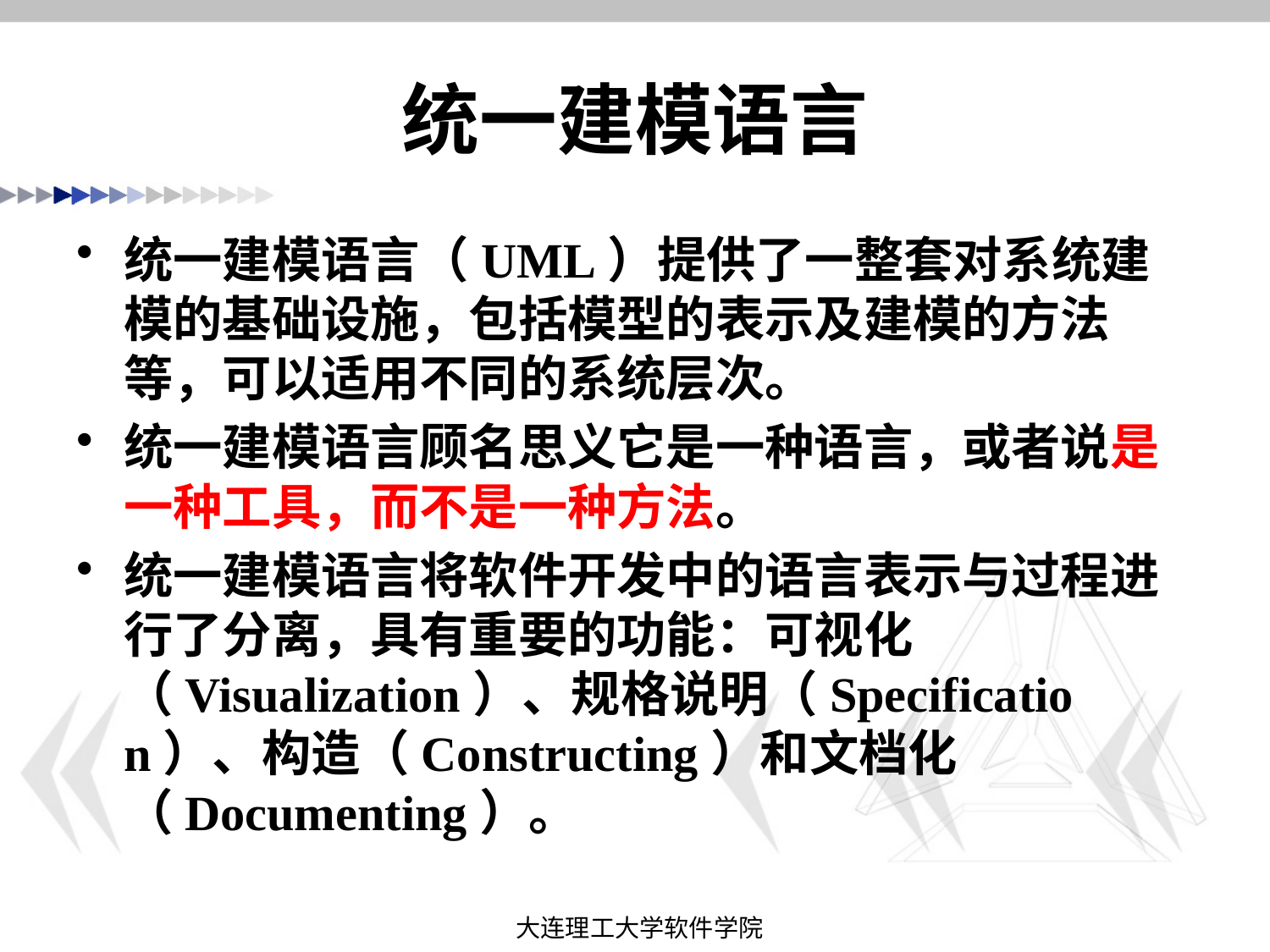

# 统一建模语言
统一建模语言（UML）提供了一整套对系统建模的基础设施，包括模型的表示及建模的方法等，可以适用不同的系统层次。
统一建模语言顾名思义它是一种语言，或者说是一种工具，而不是一种方法。
统一建模语言将软件开发中的语言表示与过程进行了分离，具有重要的功能：可视化（Visualization）、规格说明（Specification）、构造（Constructing）和文档化（Documenting）。

大连理工大学软件学院
12